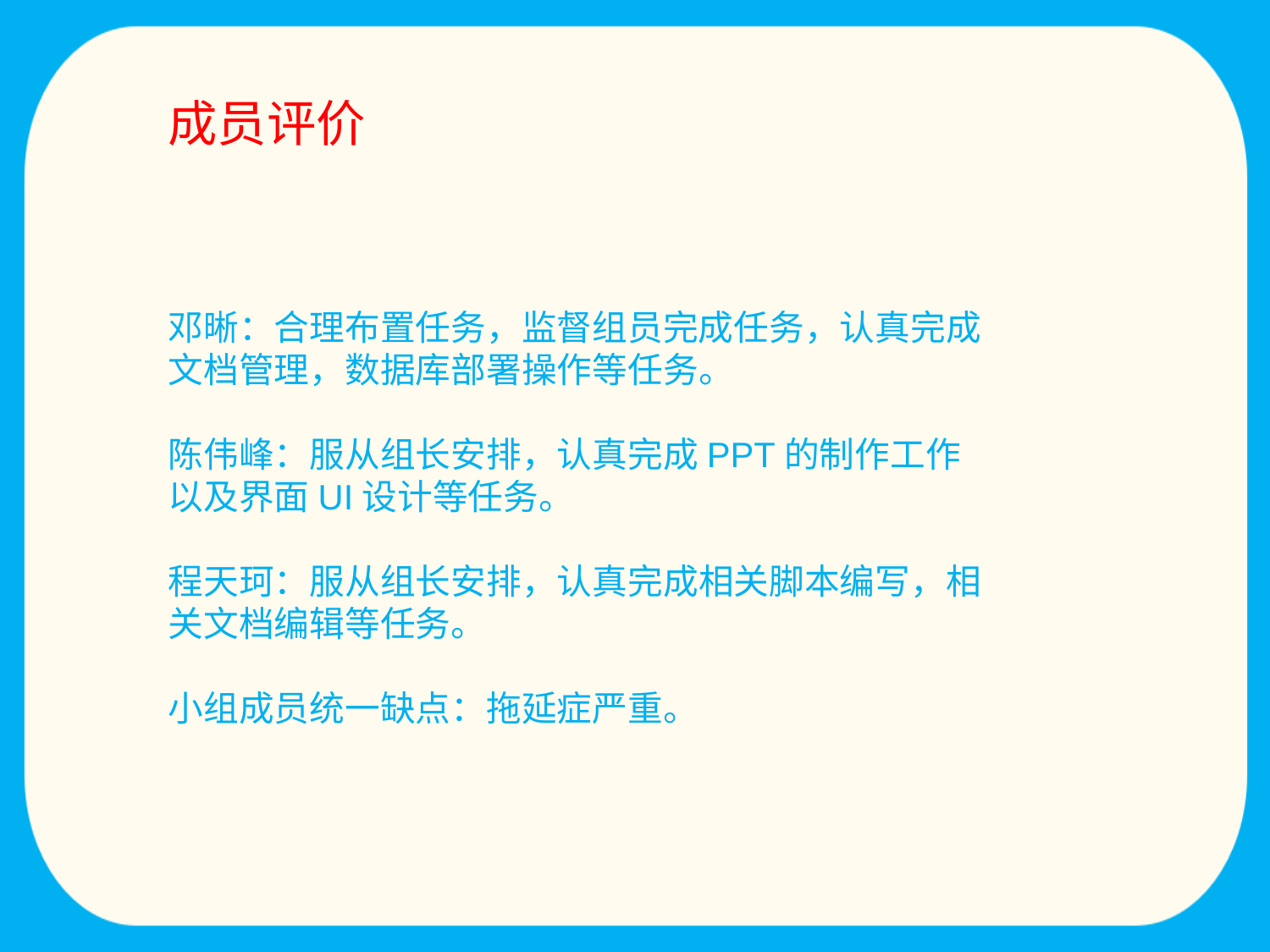

成员评价
邓晰：合理布置任务，监督组员完成任务，认真完成文档管理，数据库部署操作等任务。

陈伟峰：服从组长安排，认真完成PPT的制作工作以及界面UI设计等任务。

程天珂：服从组长安排，认真完成相关脚本编写，相关文档编辑等任务。

小组成员统一缺点：拖延症严重。